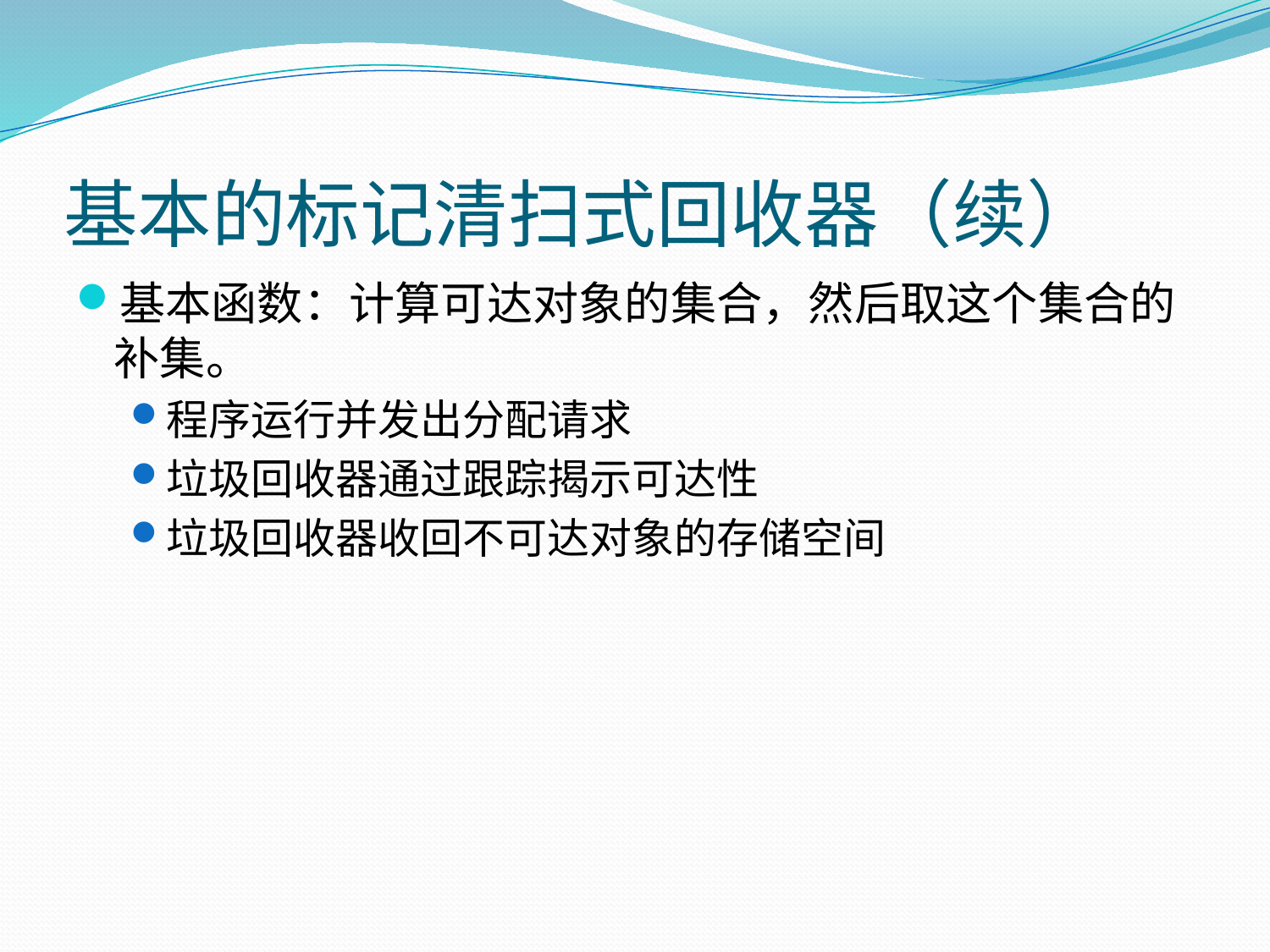

# 基本的标记清扫式回收器（续）
基本函数：计算可达对象的集合，然后取这个集合的补集。
程序运行并发出分配请求
垃圾回收器通过跟踪揭示可达性
垃圾回收器收回不可达对象的存储空间